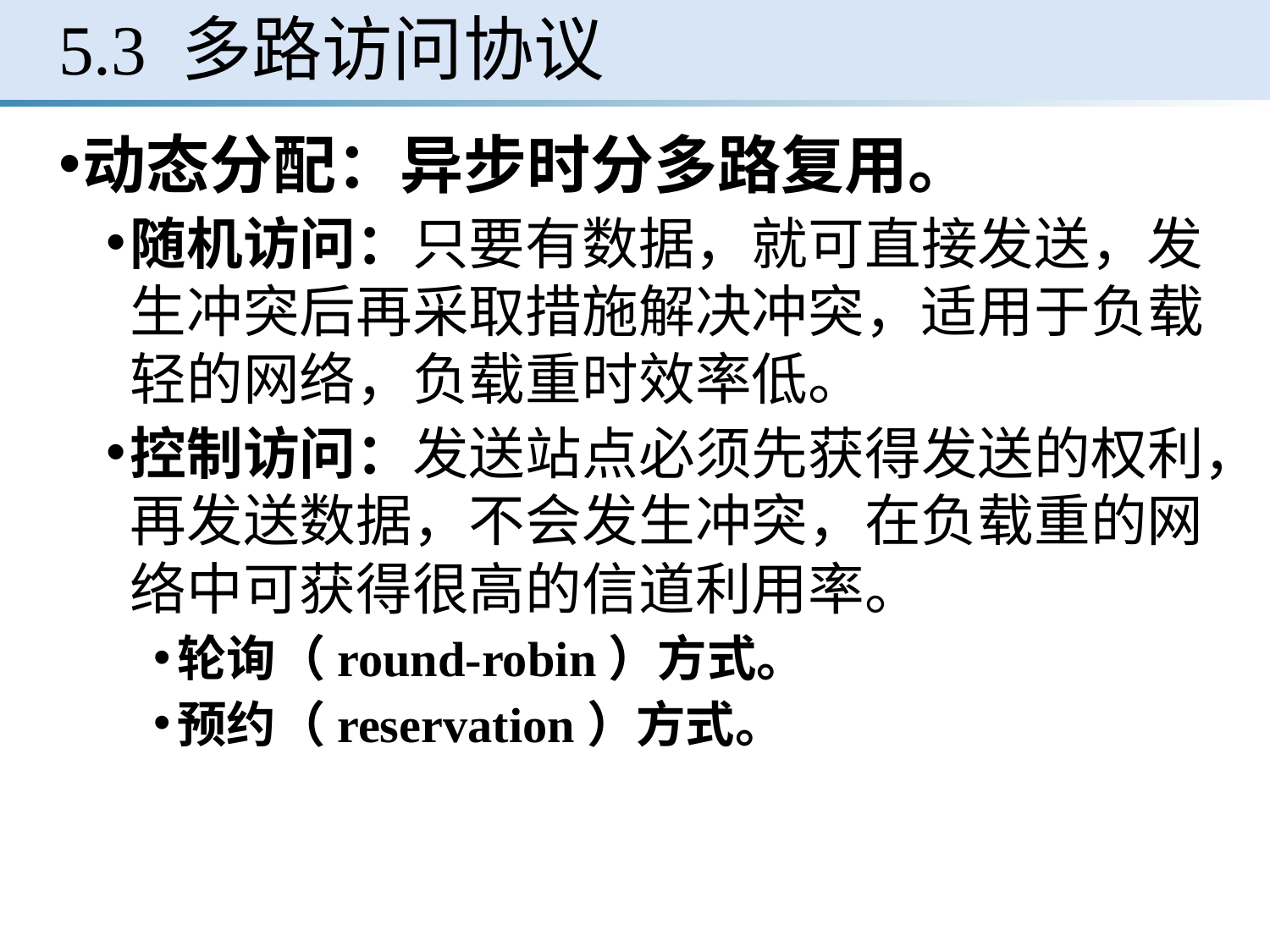

# 5.3 多路访问协议
动态分配：异步时分多路复用。
随机访问：只要有数据，就可直接发送，发生冲突后再采取措施解决冲突，适用于负载轻的网络，负载重时效率低。
控制访问：发送站点必须先获得发送的权利，再发送数据，不会发生冲突，在负载重的网络中可获得很高的信道利用率。
轮询（round-robin）方式。
预约（reservation）方式。